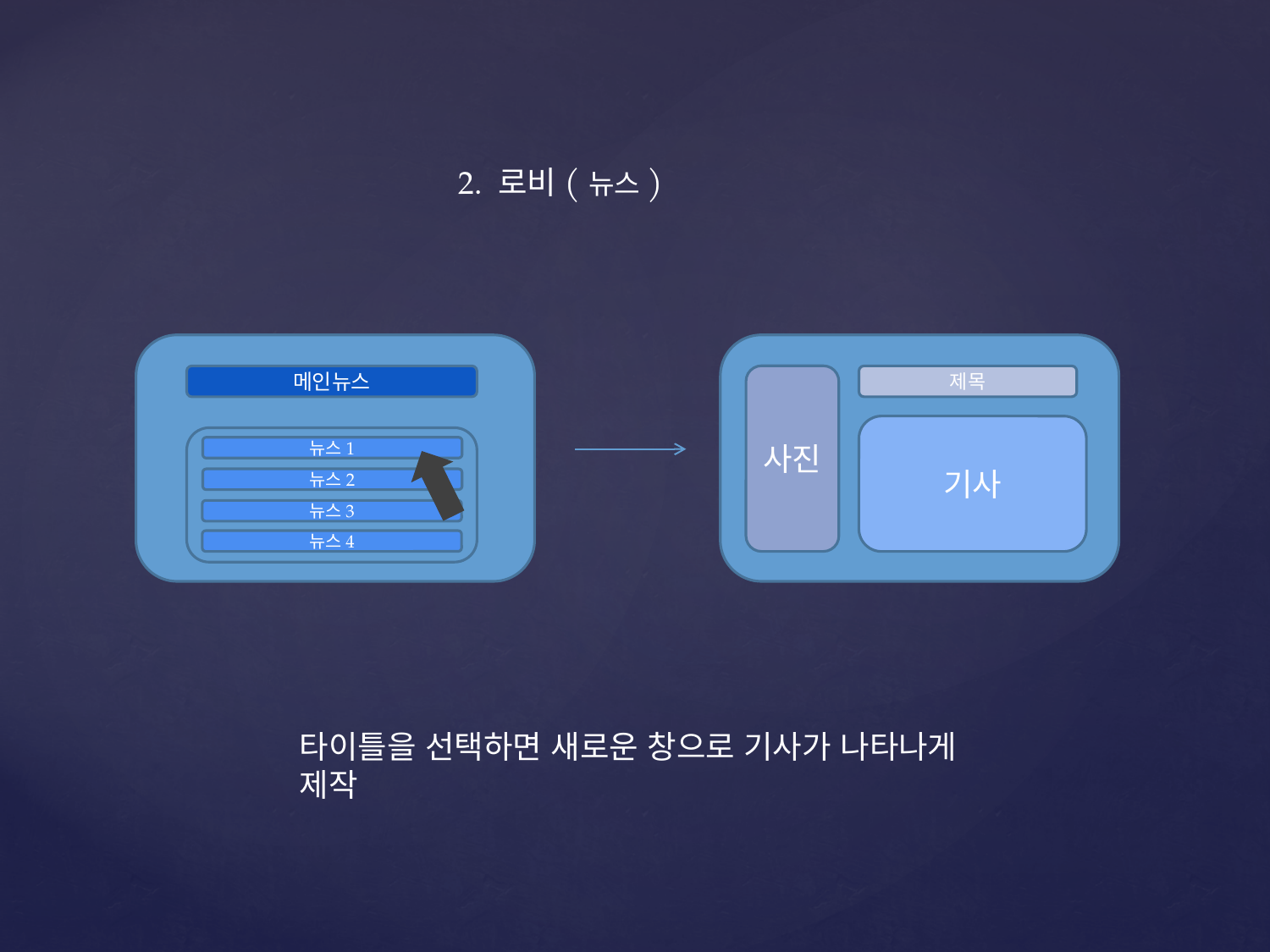

2. 로비(뉴스)

제목
메인뉴스
사진
기사

뉴스1

뉴스2
뉴스3
뉴스4
타이틀을 선택하면 새로운 창으로 기사가 나타나게 제작